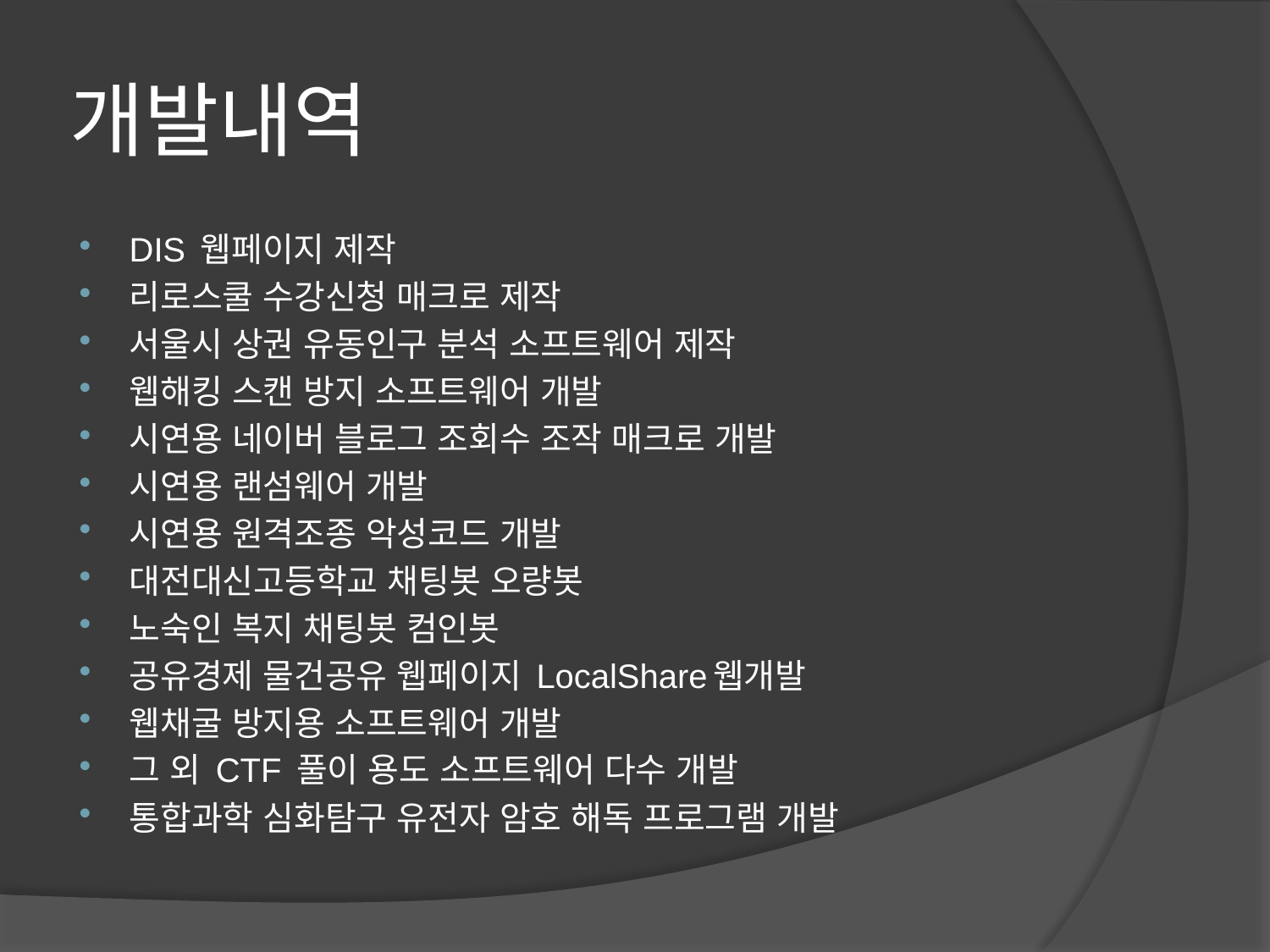

# 개발내역
DIS 웹페이지 제작
리로스쿨 수강신청 매크로 제작
서울시 상권 유동인구 분석 소프트웨어 제작
웹해킹 스캔 방지 소프트웨어 개발
시연용 네이버 블로그 조회수 조작 매크로 개발
시연용 랜섬웨어 개발
시연용 원격조종 악성코드 개발
대전대신고등학교 채팅봇 오량봇
노숙인 복지 채팅봇 컴인봇
공유경제 물건공유 웹페이지 LocalShare웹개발
웹채굴 방지용 소프트웨어 개발
그 외 CTF 풀이 용도 소프트웨어 다수 개발
통합과학 심화탐구 유전자 암호 해독 프로그램 개발